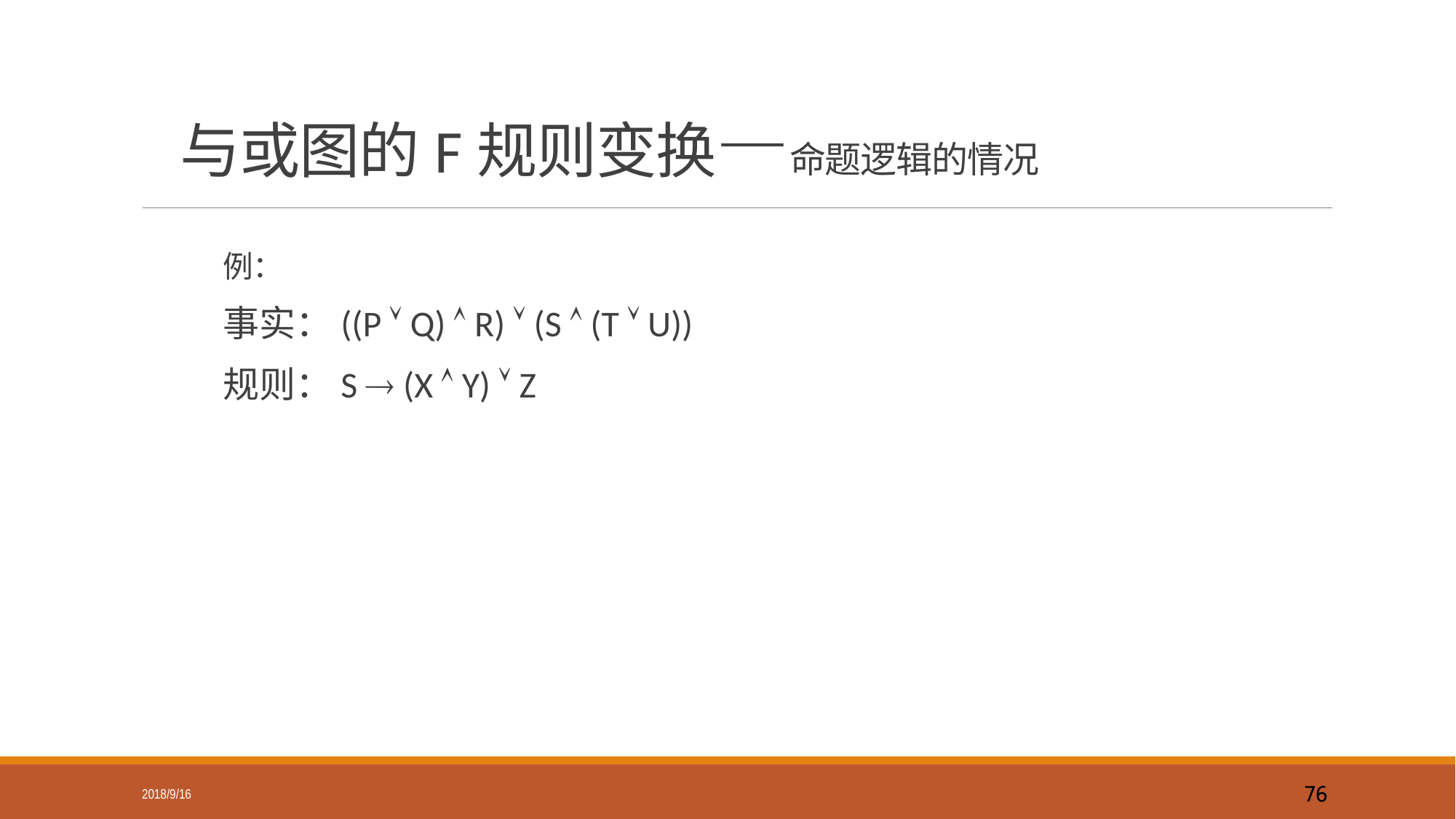

# 与或图的F规则变换—命题逻辑的情况
例：
	事实：((P ∨ Q) ∧ R) ∨ (S ∧ (T ∨ U))
	规则：S → (X ∧ Y) ∨ Z
2018/9/16
76